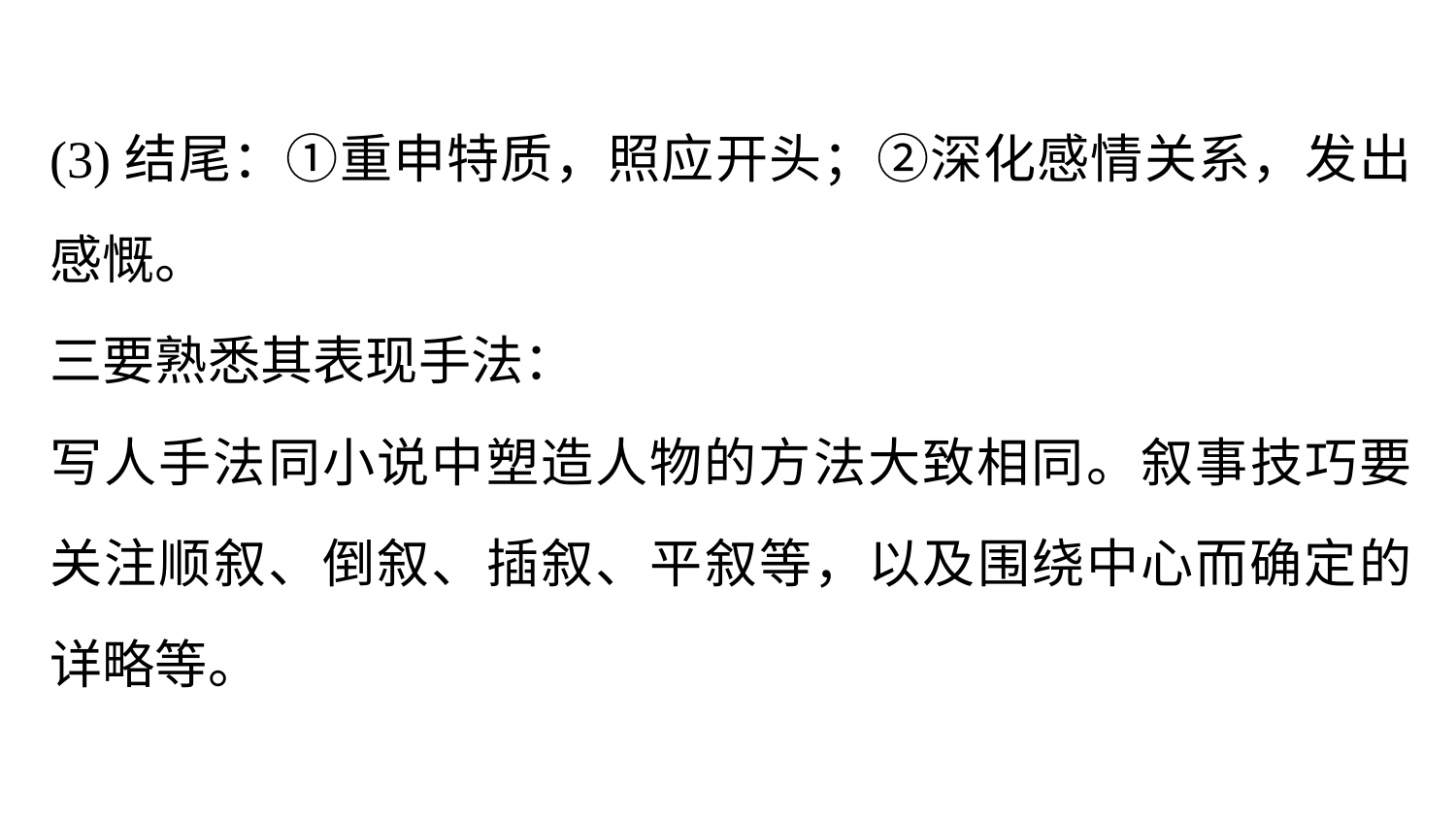

(3)结尾：①重申特质，照应开头；②深化感情关系，发出感慨。
三要熟悉其表现手法：
写人手法同小说中塑造人物的方法大致相同。叙事技巧要关注顺叙、倒叙、插叙、平叙等，以及围绕中心而确定的详略等。